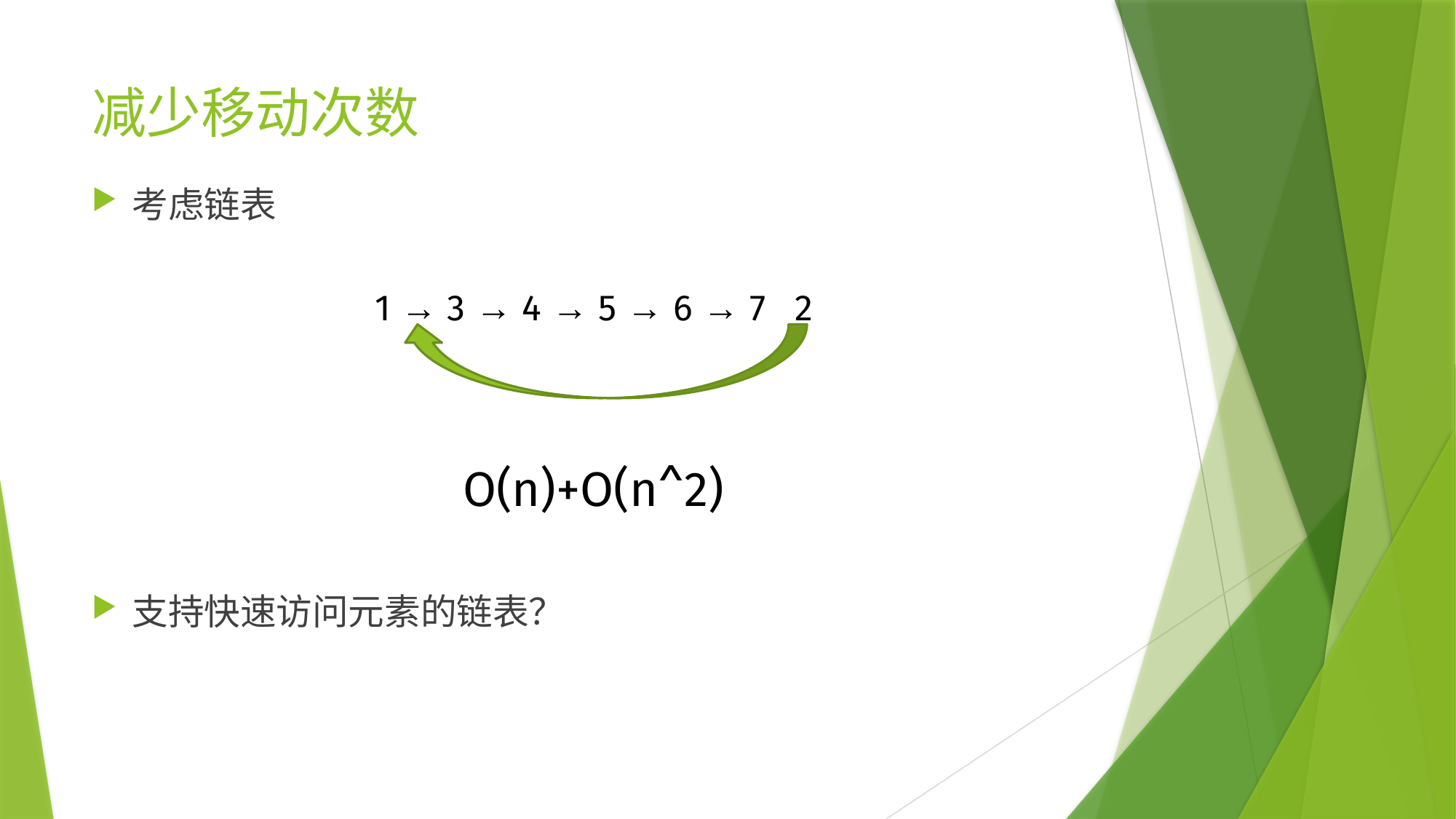

# 减少移动次数
考虑链表

支持快速访问元素的链表？
1 → 3 → 4 → 5 → 6 → 7   2

O(n)+O(n^2)